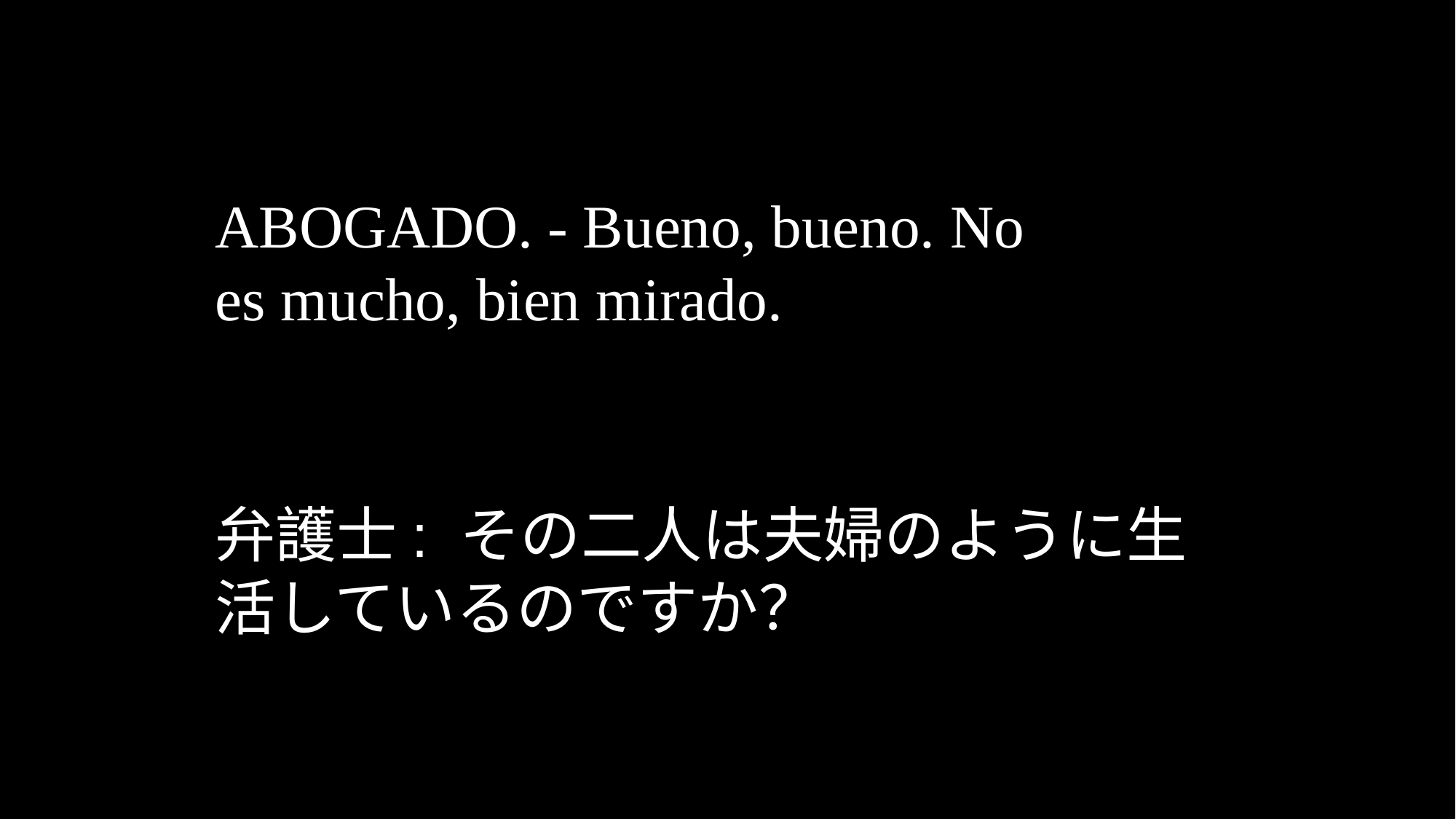

ABOGADO. - Bueno, bueno. No es mucho, bien mirado.

弁護士: その二人は夫婦のように生活しているのですか？